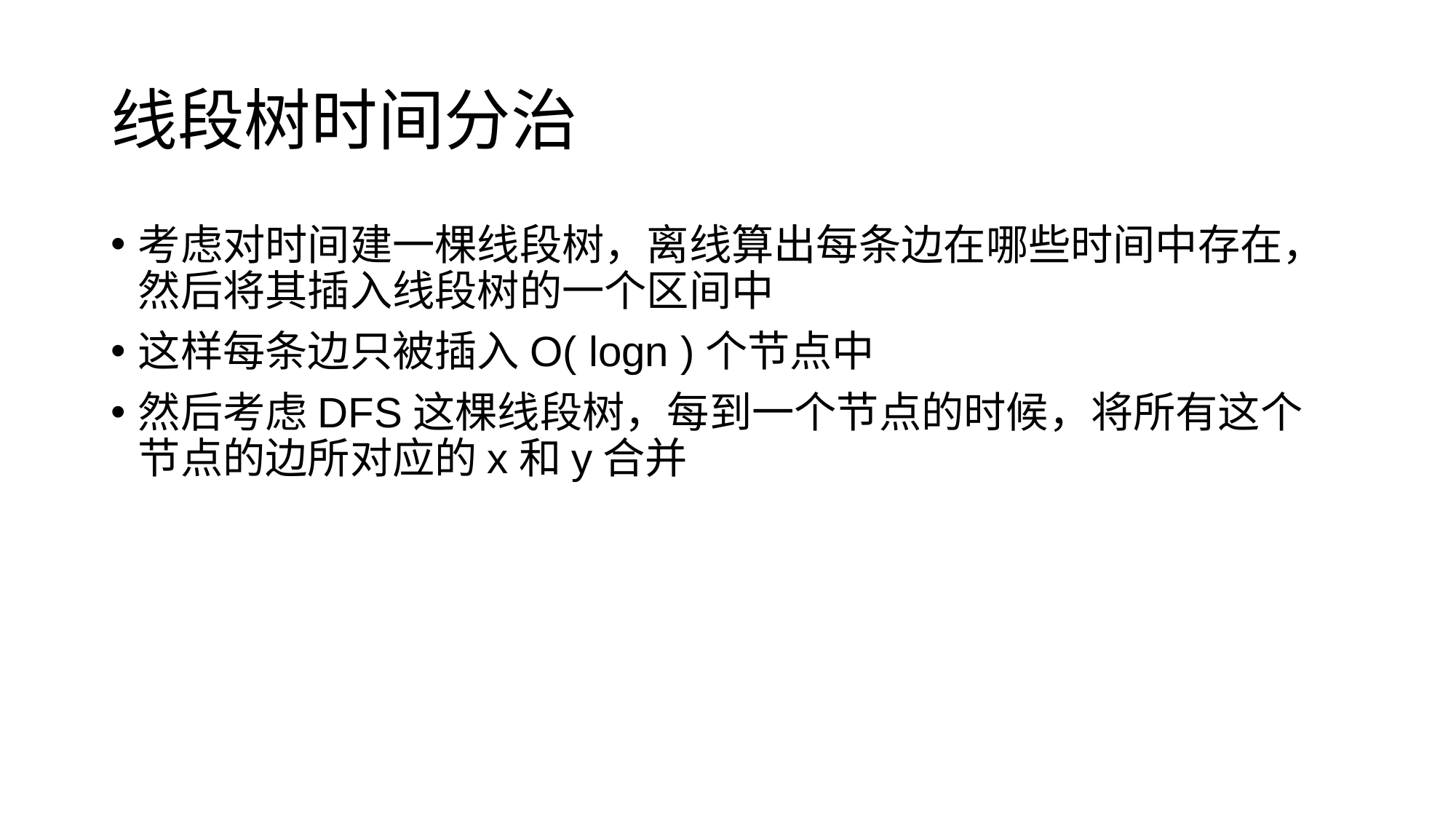

# 线段树时间分治
考虑对时间建一棵线段树，离线算出每条边在哪些时间中存在，然后将其插入线段树的一个区间中
这样每条边只被插入O( logn )个节点中
然后考虑DFS这棵线段树，每到一个节点的时候，将所有这个节点的边所对应的x和y合并